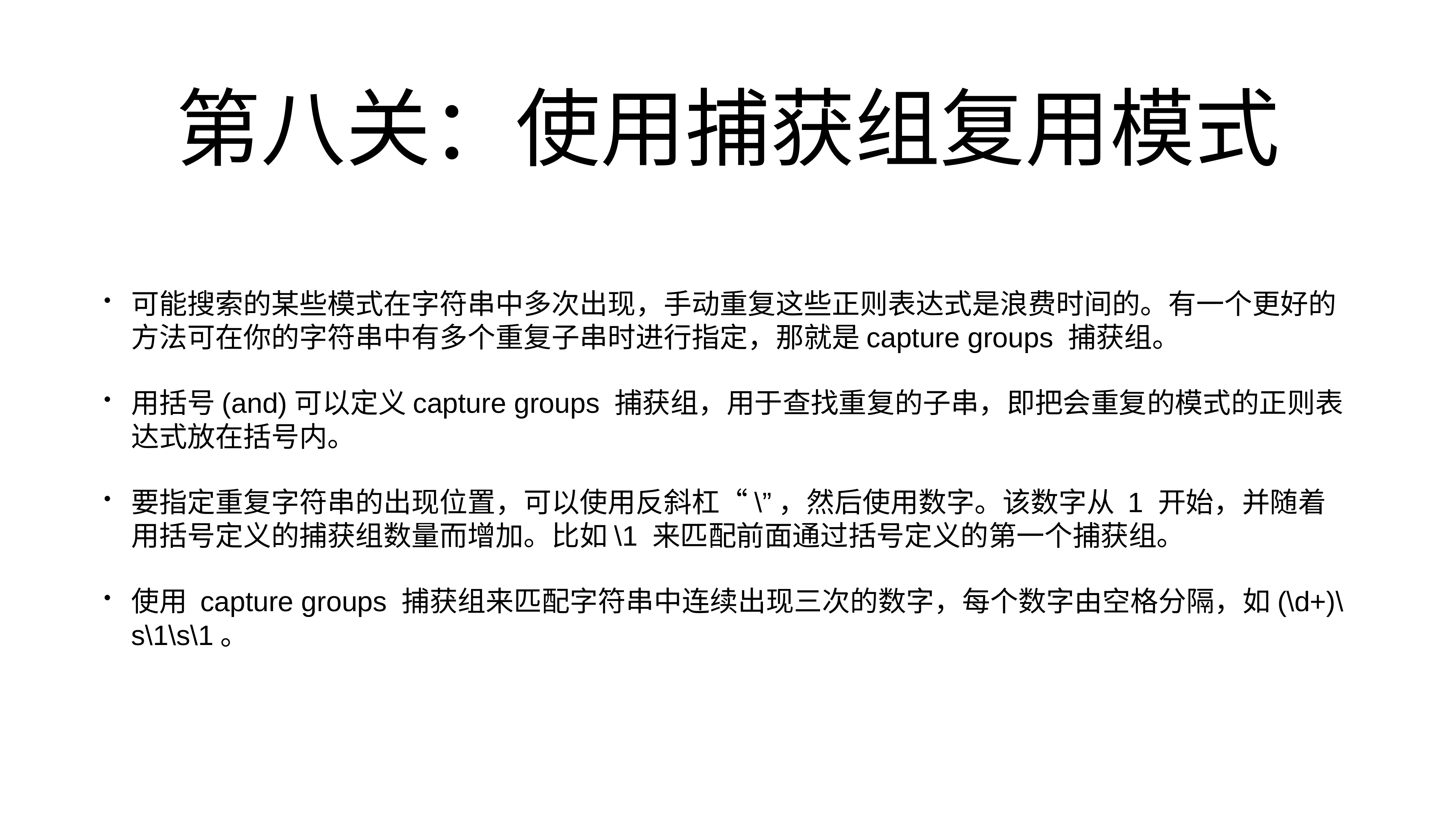

# 第八关：使用捕获组复用模式
可能搜索的某些模式在字符串中多次出现，手动重复这些正则表达式是浪费时间的。有一个更好的方法可在你的字符串中有多个重复子串时进行指定，那就是capture groups 捕获组。
用括号(and)可以定义capture groups 捕获组，用于查找重复的子串，即把会重复的模式的正则表达式放在括号内。
要指定重复字符串的出现位置，可以使用反斜杠“\”，然后使用数字。该数字从 1 开始，并随着用括号定义的捕获组数量而增加。比如\1 来匹配前面通过括号定义的第一个捕获组。
使用 capture groups 捕获组来匹配字符串中连续出现三次的数字，每个数字由空格分隔，如(\d+)\s\1\s\1。